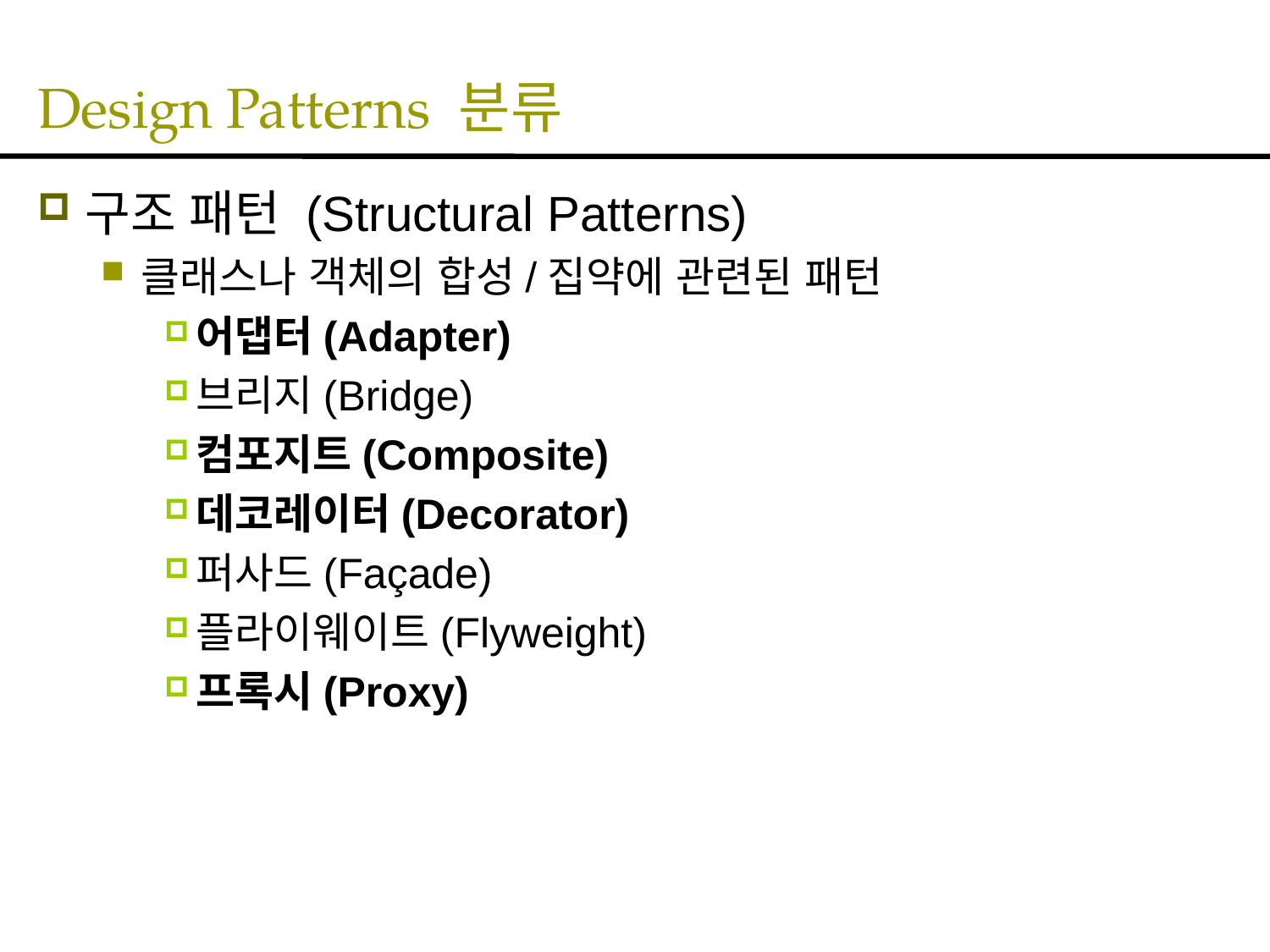

# Design Patterns 분류
구조 패턴 (Structural Patterns)
클래스나 객체의 합성/집약에 관련된 패턴
어댑터(Adapter)
브리지(Bridge)
컴포지트(Composite)
데코레이터(Decorator)
퍼사드(Façade)
플라이웨이트(Flyweight)
프록시(Proxy)